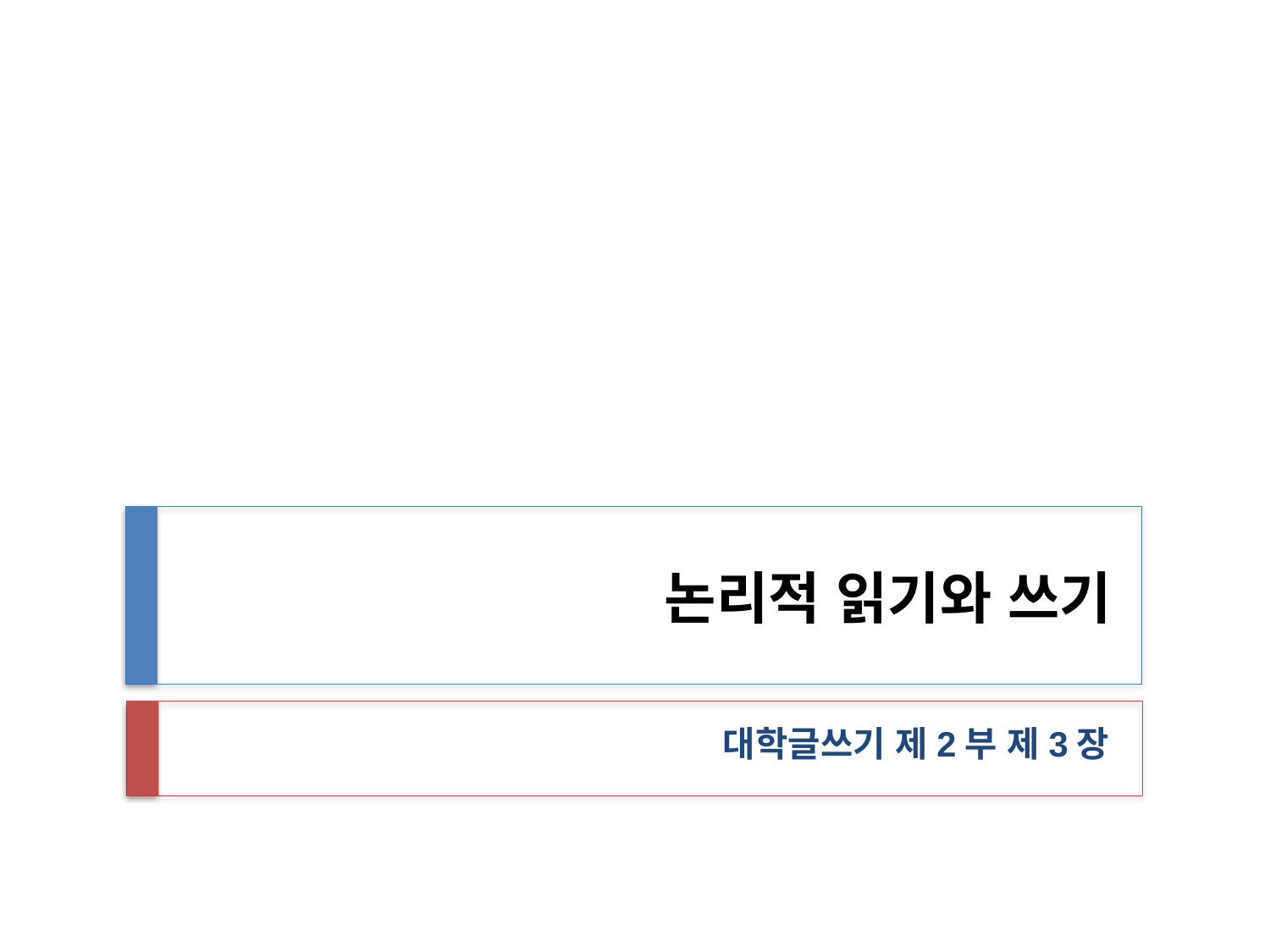

# 논리적 읽기와 쓰기
대학글쓰기 제2부 제3장